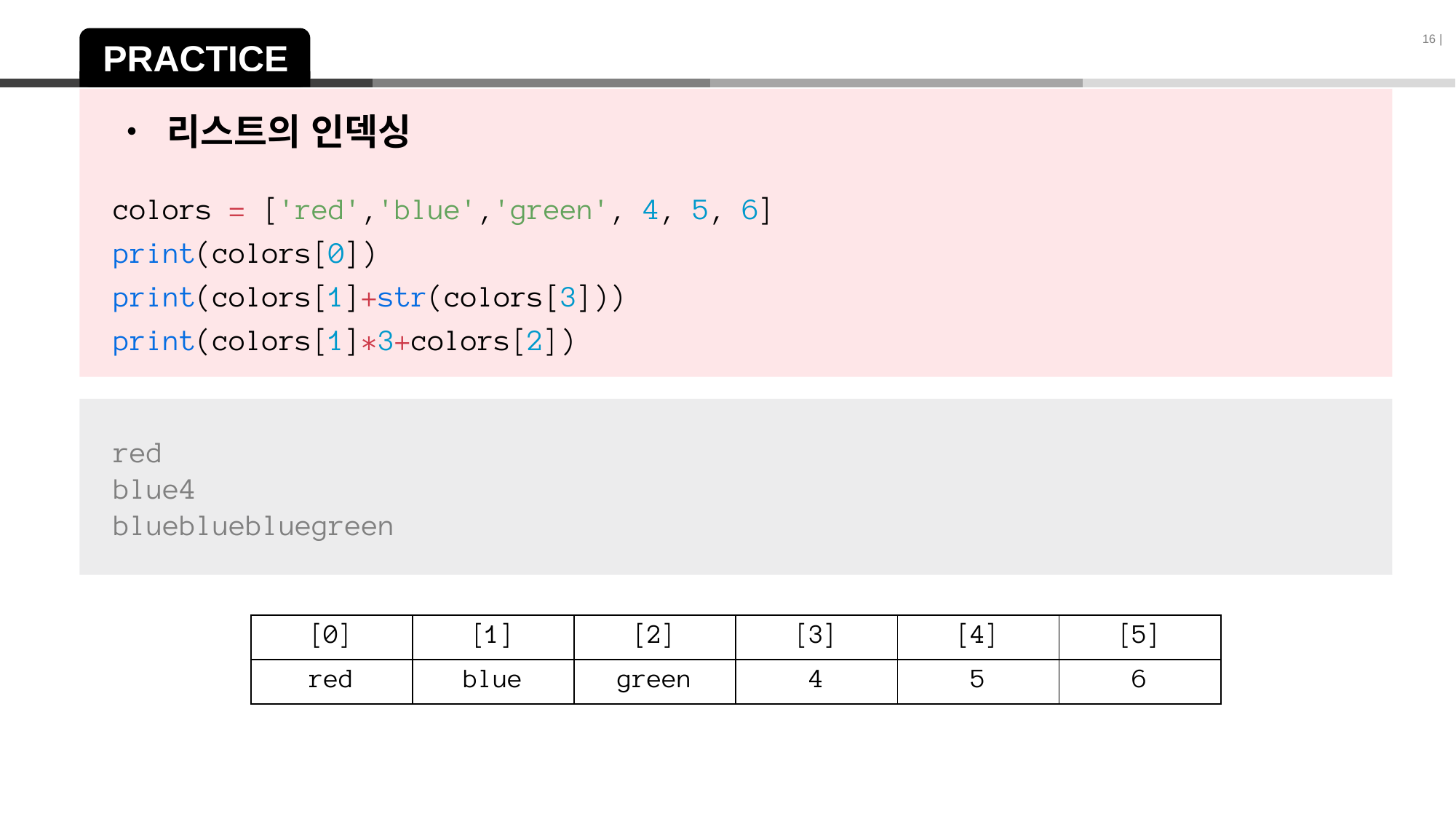

16 |

PRACTICE

• 리스트의 인덱싱

colors = ['red','blue','green', 4, 5, 6]
print(colors[0])
print(colors[1]+str(colors[3]))
print(colors[1]*3+colors[2])
red
blue4
bluebluebluegreen
| [0] | [1] | [2] | [3] | [4] | [5] |
| --- | --- | --- | --- | --- | --- |
| red | blue | green | 4 | 5 | 6 |